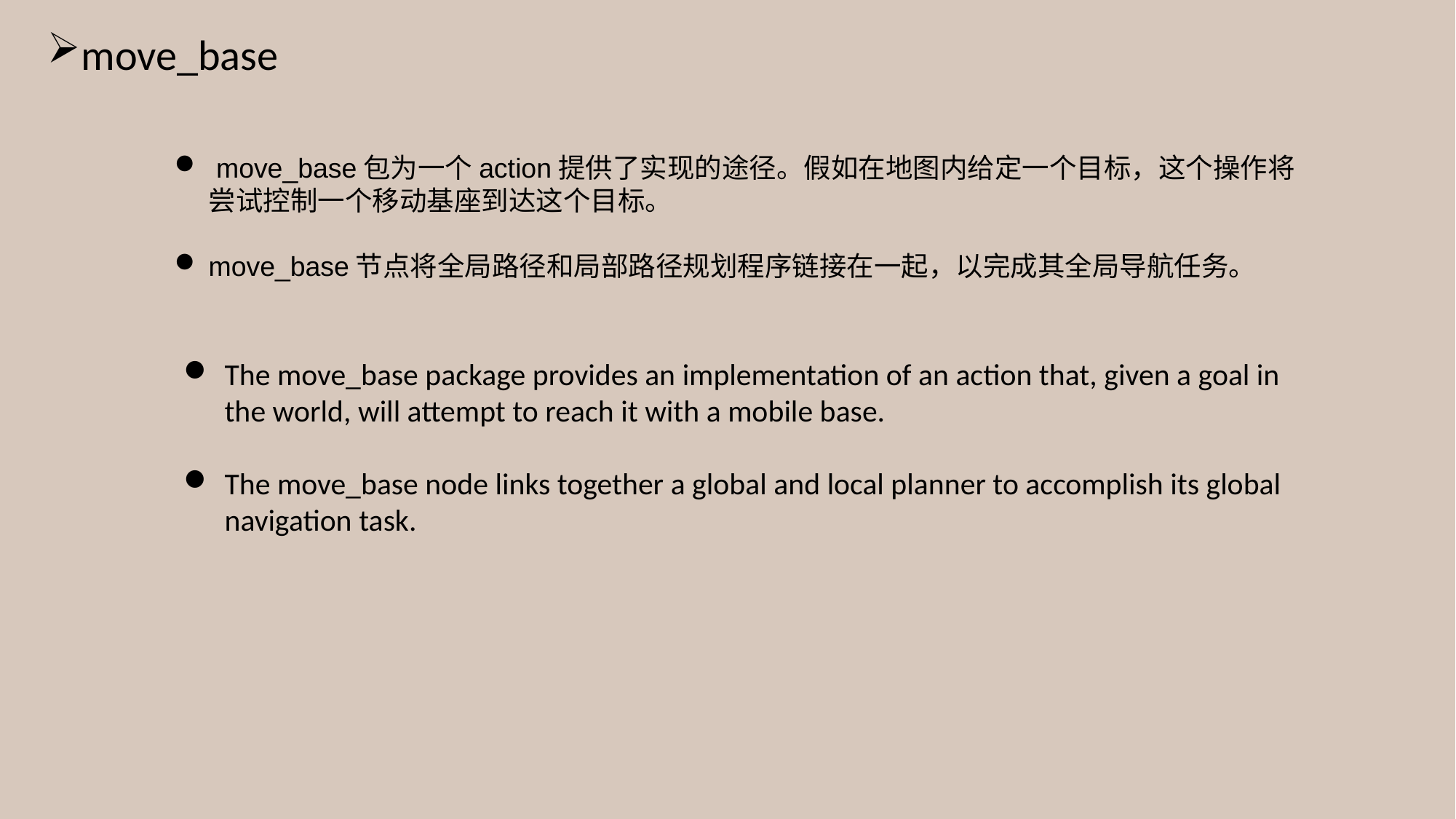

move_base
 move_base包为一个action提供了实现的途径。假如在地图内给定一个目标，这个操作将尝试控制一个移动基座到达这个目标。

move_base节点将全局路径和局部路径规划程序链接在一起，以完成其全局导航任务。
The move_base package provides an implementation of an action that, given a goal in the world, will attempt to reach it with a mobile base.

The move_base node links together a global and local planner to accomplish its global navigation task.